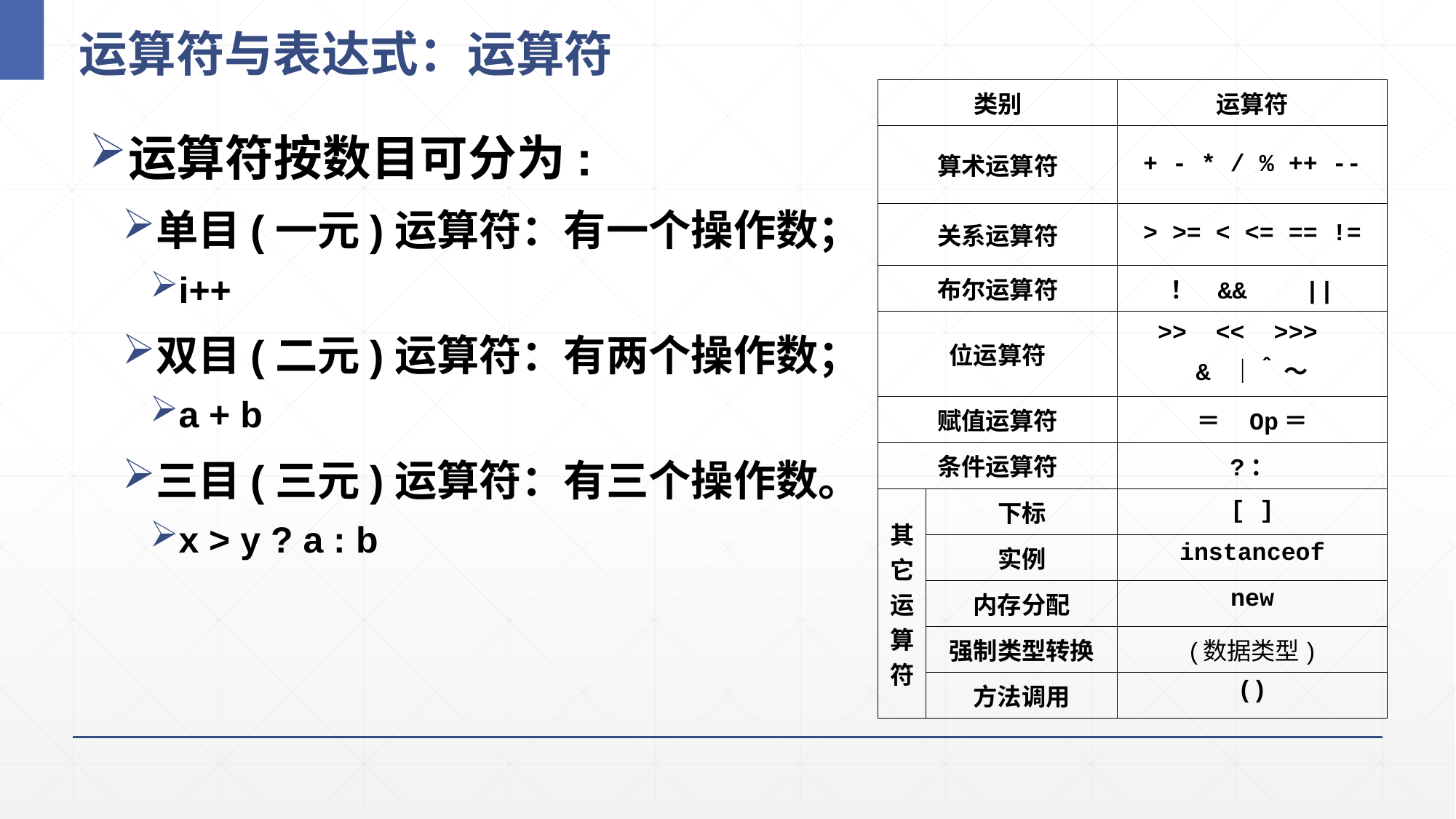

# 运算符与表达式：运算符
| 类别 |  | 运算符 |
| --- | --- | --- |
| 算术运算符 |  | + - \* / % ++ -- |
| 关系运算符 |  | > >= < <= == != |
| 布尔运算符 |  | ！ && || |
| 位运算符 |  | >> << >>> & ｜＾ ～ |
| 赋值运算符 |  | ＝ Op＝ |
| 条件运算符 |  | ?： |
| 其它运算符 | 下标 | [ ] |
|  | 实例 | instanceof |
|  | 内存分配 | new |
|  | 强制类型转换 | (数据类型) |
|  | 方法调用 | () |
运算符按数目可分为:
单目(一元)运算符：有一个操作数；
i++
双目(二元)运算符：有两个操作数；
a + b
三目(三元)运算符：有三个操作数。
x > y ? a : b